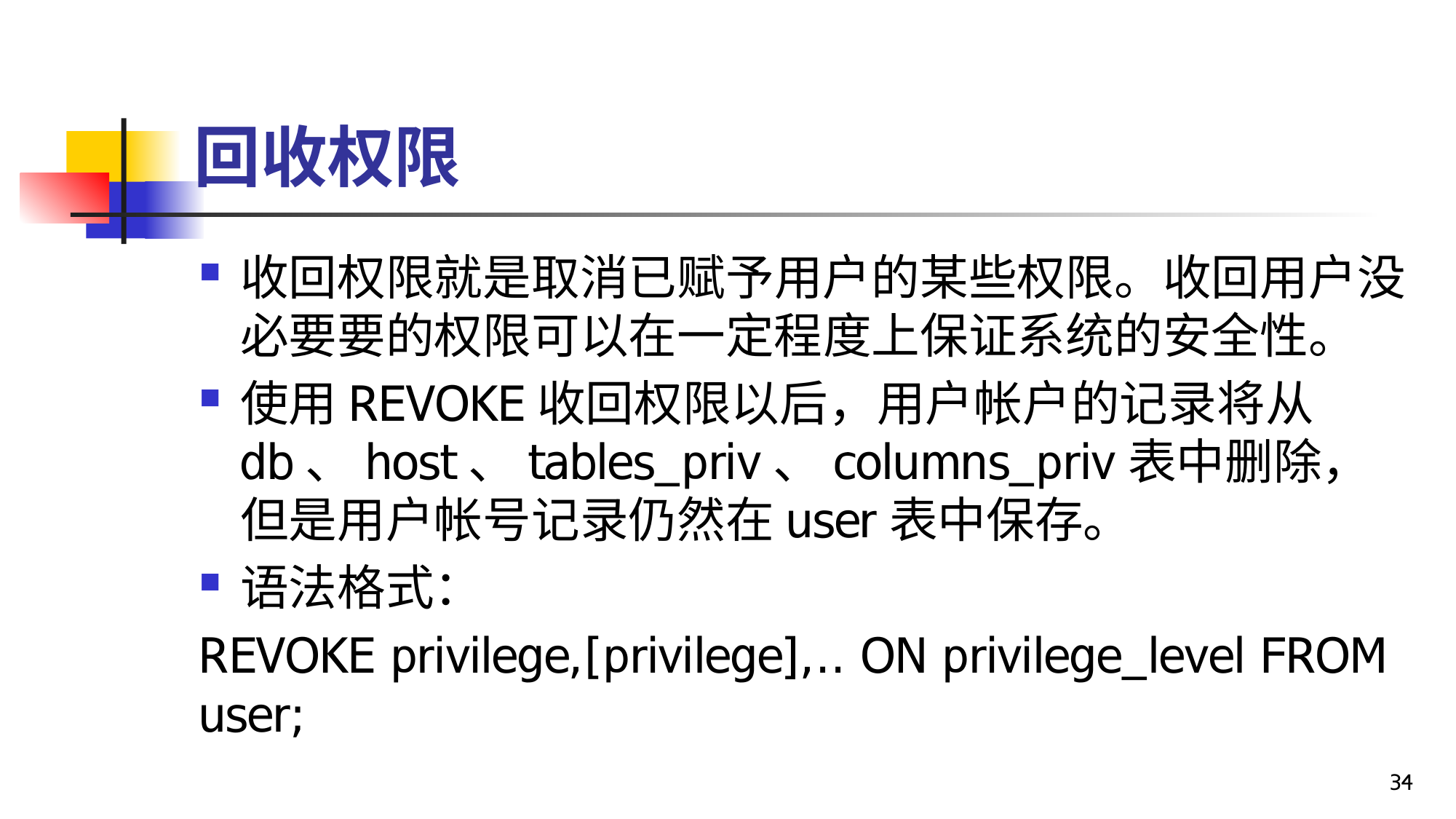

# 回收权限
收回权限就是取消已赋予用户的某些权限。收回用户没必要要的权限可以在一定程度上保证系统的安全性。
使用REVOKE收回权限以后，用户帐户的记录将从db、host、tables_priv、columns_priv表中删除，但是用户帐号记录仍然在user表中保存。
语法格式：
REVOKE privilege,[privilege],.. ON privilege_level FROM user;

34